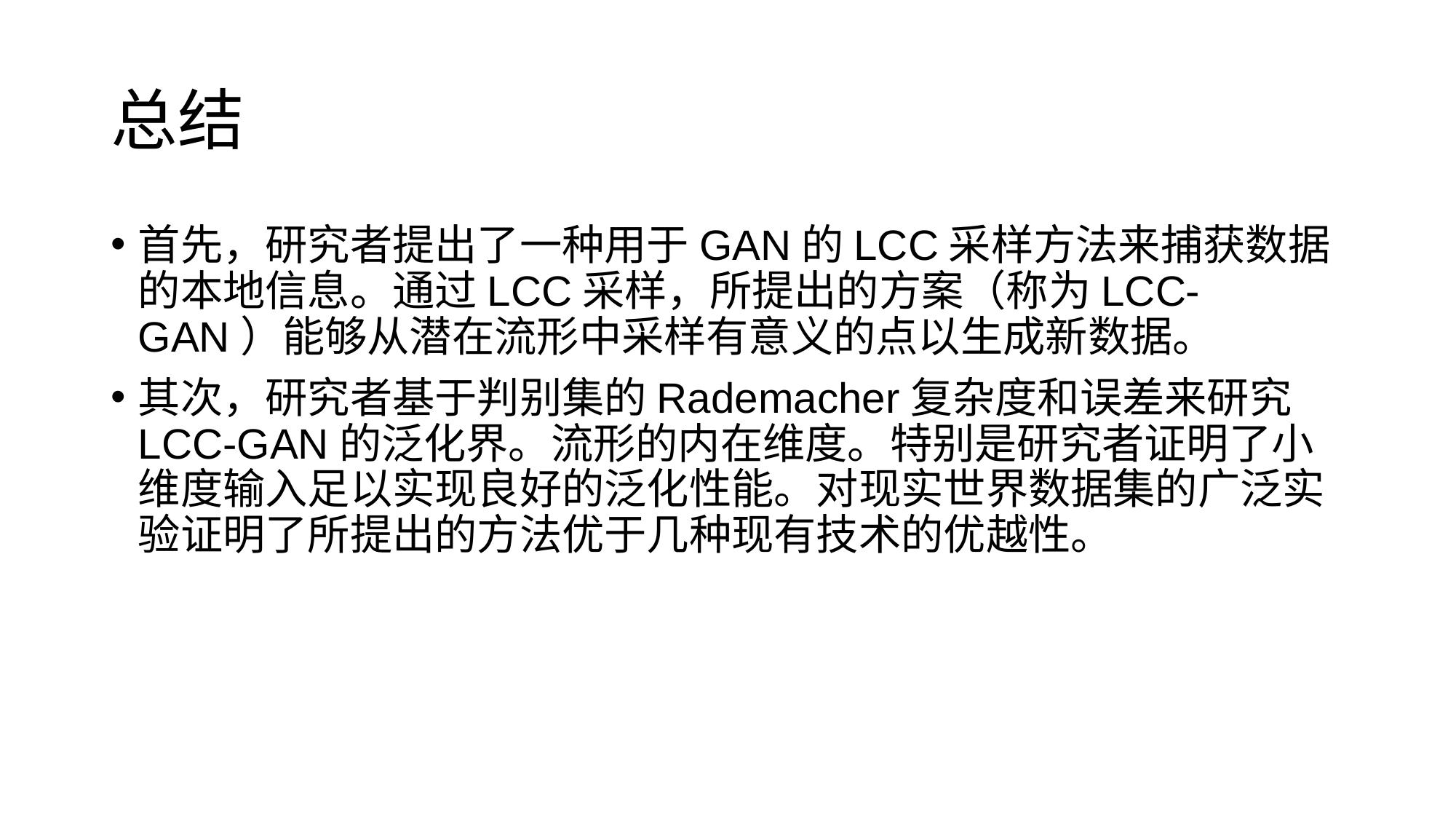

# 总结
首先，研究者提出了一种用于GAN的LCC采样方法来捕获数据的本地信息。通过LCC采样，所提出的方案（称为LCC-GAN）能够从潜在流形中采样有意义的点以生成新数据。
其次，研究者基于判别集的Rademacher复杂度和误差来研究LCC-GAN的泛化界。流形的内在维度。特别是研究者证明了小维度输入足以实现良好的泛化性能。对现实世界数据集的广泛实验证明了所提出的方法优于几种现有技术的优越性。